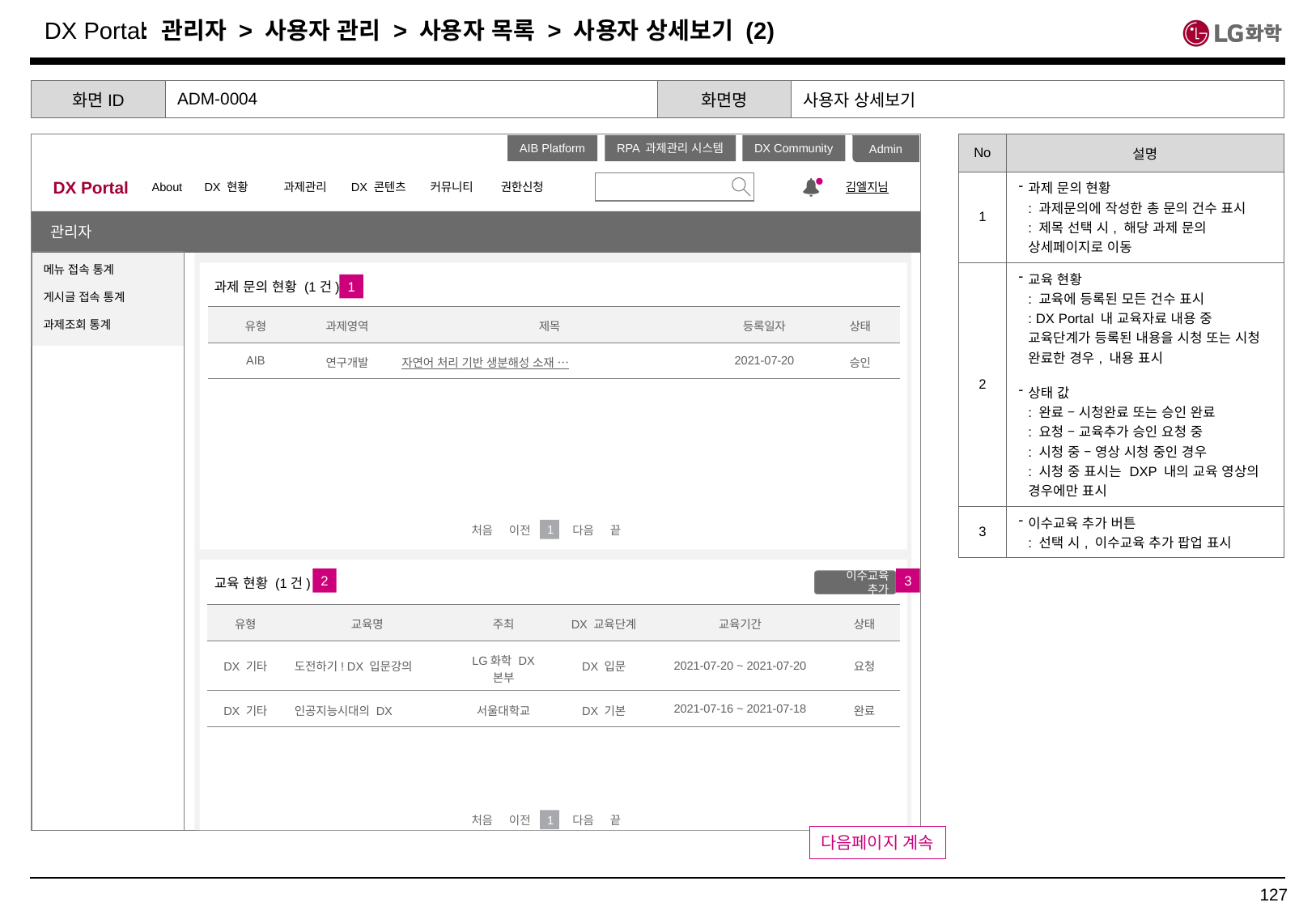

: 관리자 > 사용자 관리 > 사용자 목록 > 사용자 상세보기 (2)
| 화면ID | ADM-0004 | 화면명 | 사용자 상세보기 |
| --- | --- | --- | --- |

| No | 설명 |
| --- | --- |
| 1 | 과제 문의 현황 : 과제문의에 작성한 총 문의 건수 표시 : 제목 선택 시, 해당 과제 문의 상세페이지로 이동 |
| 2 | 교육 현황 : 교육에 등록된 모든 건수 표시 : DX Portal 내 교육자료 내용 중 교육단계가 등록된 내용을 시청 또는 시청 완료한 경우, 내용 표시 상태 값 : 완료 – 시청완료 또는 승인 완료 : 요청 – 교육추가 승인 요청 중 : 시청 중 – 영상 시청 중인 경우 : 시청 중 표시는 DXP 내의 교육 영상의 경우에만 표시 |
| 3 | 이수교육 추가 버튼 : 선택 시, 이수교육 추가 팝업 표시 |

Admin
DX Portal

About
DX 현황
과제관리
DX 콘텐츠
커뮤니티
권한신청
김엘지님

AIB Platform
RPA 과제관리 시스템
DX Community
공지사항

관리자
접속로그
메뉴 접속 통계
게시글 접속 통계
과제조회 통계

과제 문의 현황 (1건)
1
| 유형 | 과제영역 | 제목 | 등록일자 | 상태 |
| --- | --- | --- | --- | --- |
| AIB | 연구개발 | 자연어 처리 기반 생분해성 소재 … | 2021-07-20 | 승인 |
처음     이전
다음     끝
1

2
3
교육 현황 (1건)
이수교육 추가
| 유형 | 교육명 | 주최 | DX 교육단계 | 교육기간 | 상태 |
| --- | --- | --- | --- | --- | --- |
| DX 기타 | 도전하기! DX 입문강의 | LG화학 DX 본부 | DX 입문 | 2021-07-20 ~ 2021-07-20 | 요청 |
| DX 기타 | 인공지능시대의 DX | 서울대학교 | DX 기본 | 2021-07-16 ~ 2021-07-18 | 완료 |
처음     이전
다음     끝
1
다음페이지 계속